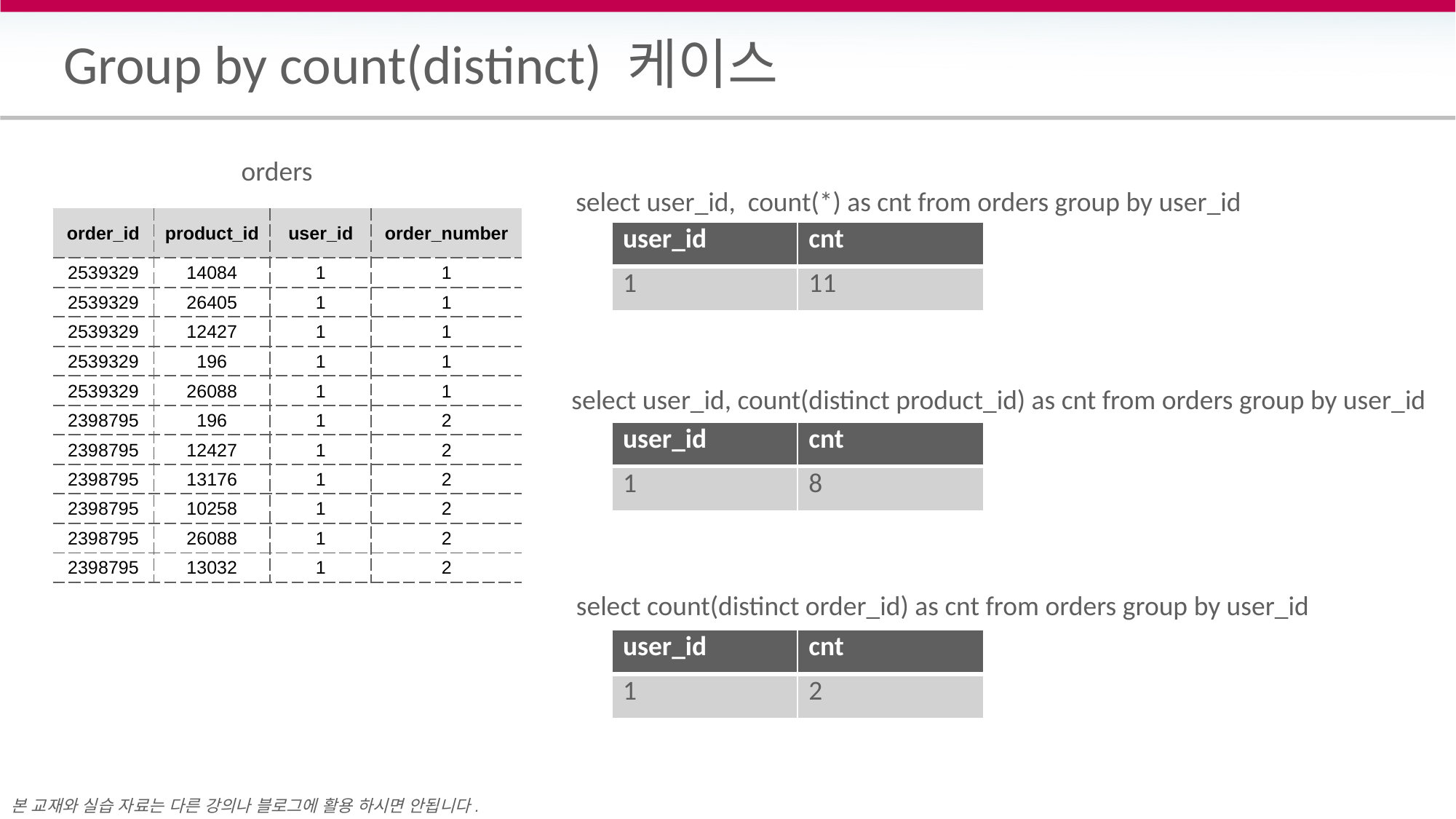

# Group by count(distinct) 케이스
select user_id,  count(*) as cnt from orders group by user_id
orders
| order\_id | product\_id | user\_id | order\_number |
| --- | --- | --- | --- |
| 2539329 | 14084 | 1 | 1 |
| 2539329 | 26405 | 1 | 1 |
| 2539329 | 12427 | 1 | 1 |
| 2539329 | 196 | 1 | 1 |
| 2539329 | 26088 | 1 | 1 |
| 2398795 | 196 | 1 | 2 |
| 2398795 | 12427 | 1 | 2 |
| 2398795 | 13176 | 1 | 2 |
| 2398795 | 10258 | 1 | 2 |
| 2398795 | 26088 | 1 | 2 |
| 2398795 | 13032 | 1 | 2 |
| user\_id | cnt |
| --- | --- |
| 1 | 11 |
select user_id, count(distinct product_id) as cnt from orders group by user_id
| user\_id | cnt |
| --- | --- |
| 1 | 8 |
select count(distinct order_id) as cnt from orders group by user_id
| user\_id | cnt |
| --- | --- |
| 1 | 2 |